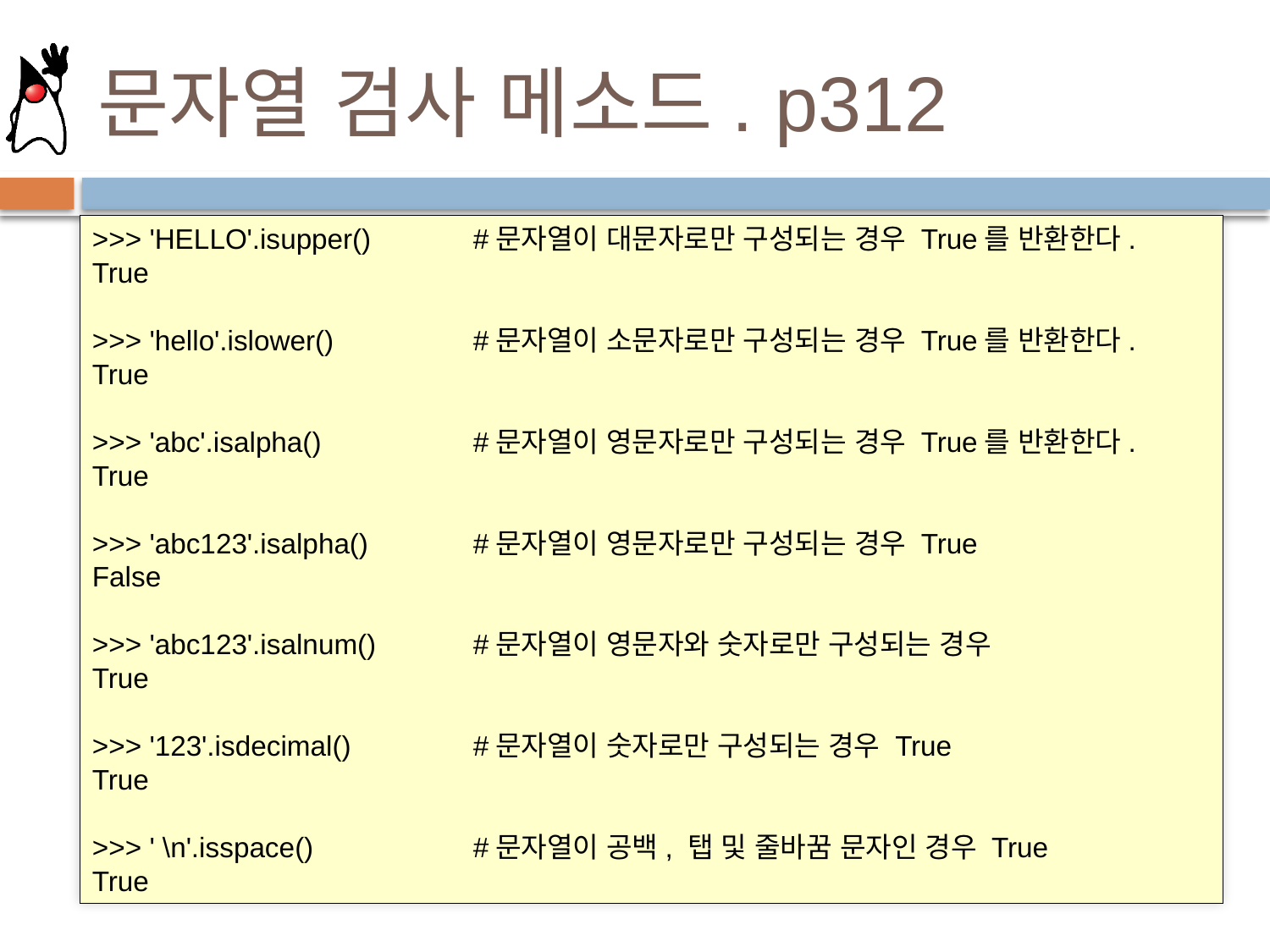

# 문자열 검사 메소드. p312
>>> 'HELLO'.isupper()	#문자열이 대문자로만 구성되는 경우 True를 반환한다.
True

>>> 'hello'.islower()		#문자열이 소문자로만 구성되는 경우 True를 반환한다.
True

>>> 'abc'.isalpha()		#문자열이 영문자로만 구성되는 경우 True를 반환한다.
True

>>> 'abc123'.isalpha()	#문자열이 영문자로만 구성되는 경우 True
False

>>> 'abc123'.isalnum()	#문자열이 영문자와 숫자로만 구성되는 경우
True

>>> '123'.isdecimal()	#문자열이 숫자로만 구성되는 경우 True
True

>>> ' \n'.isspace()		#문자열이 공백, 탭 및 줄바꿈 문자인 경우 True
True